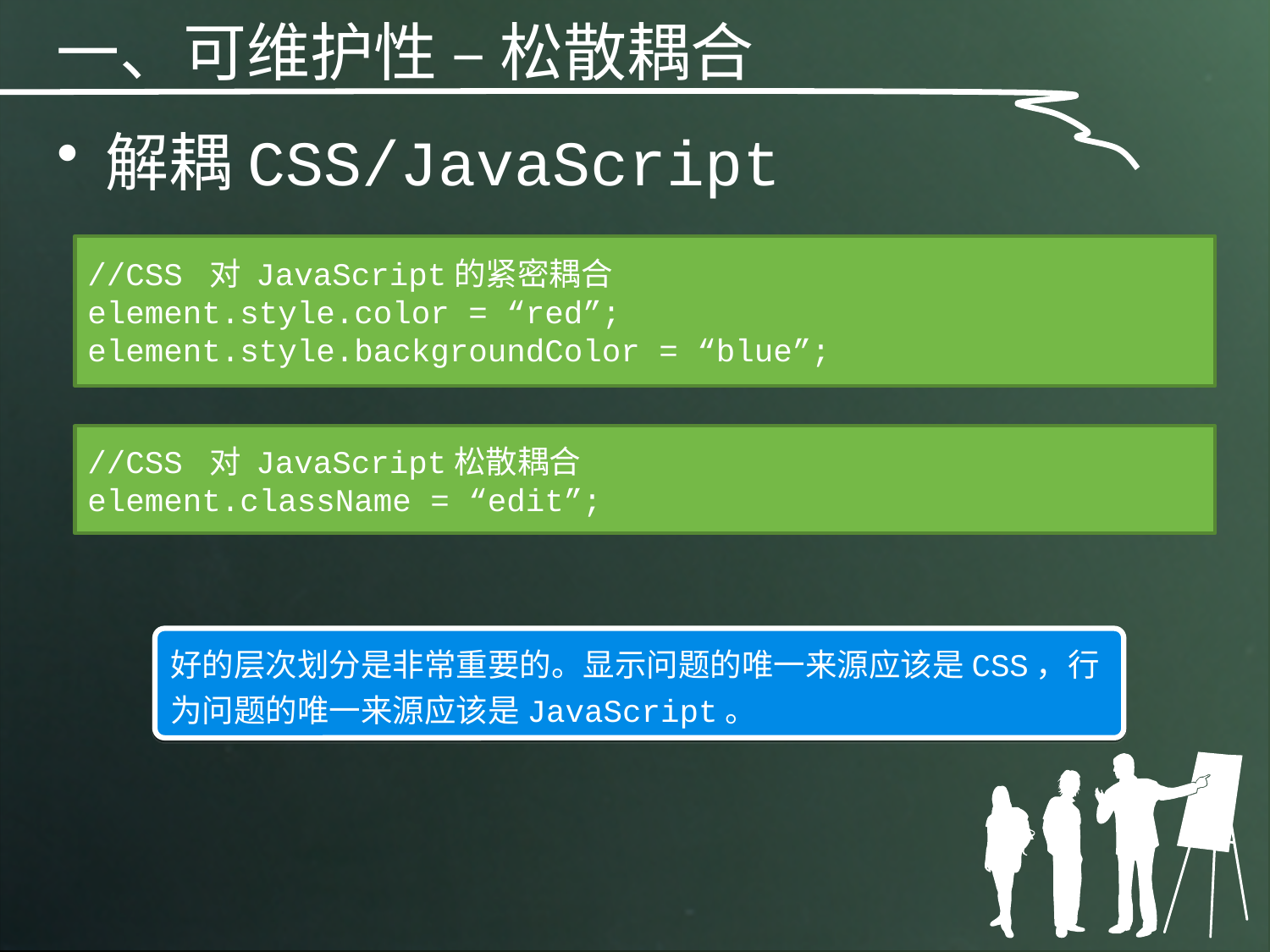

一、可维护性 – 松散耦合

解耦CSS/JavaScript
//CSS 对 JavaScript的紧密耦合
element.style.color = “red”;
element.style.backgroundColor = “blue”;
//CSS 对 JavaScript松散耦合
element.className = “edit”;
好的层次划分是非常重要的。显示问题的唯一来源应该是CSS，行为问题的唯一来源应该是JavaScript。